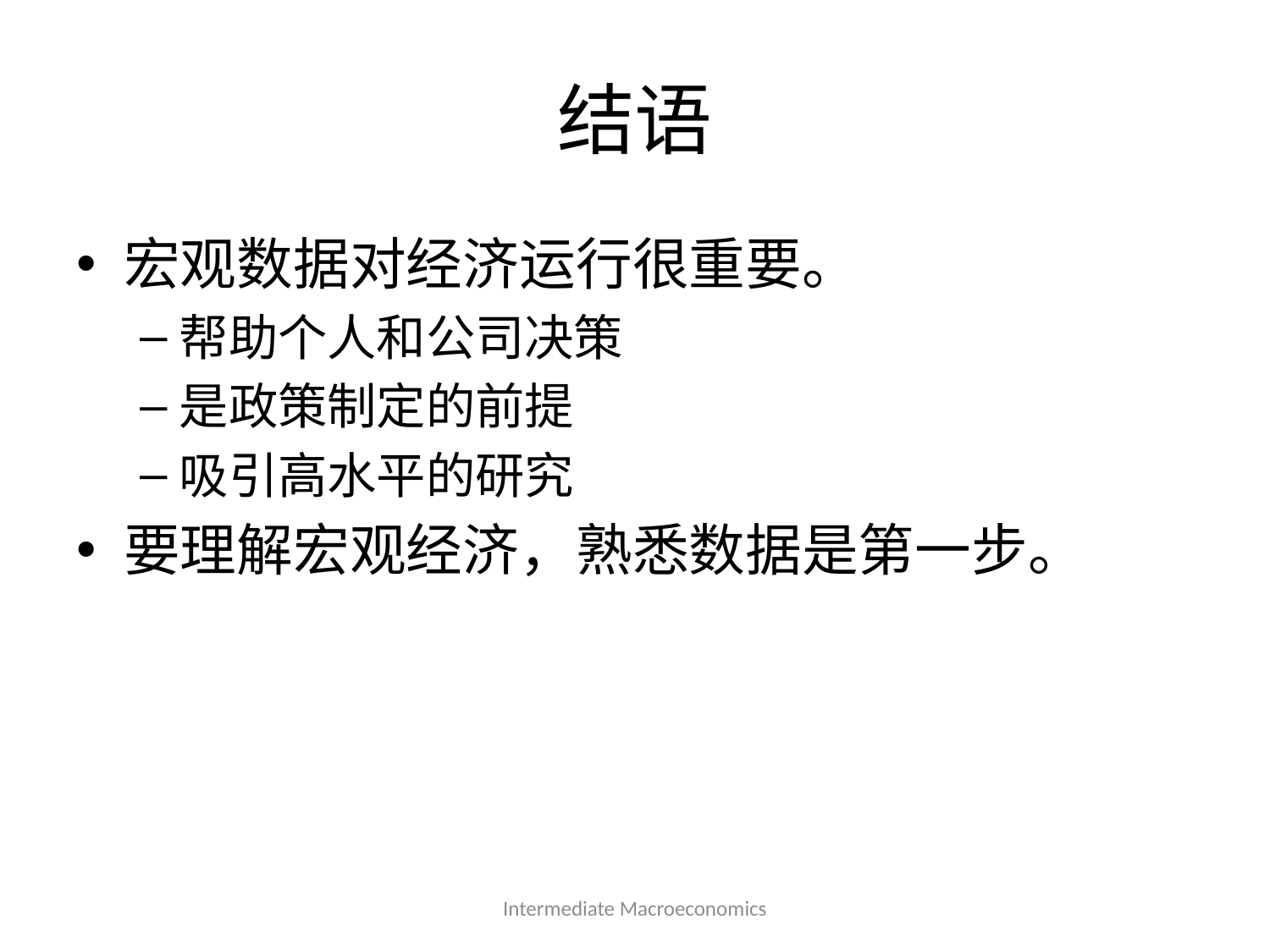

# 结语
宏观数据对经济运行很重要。
帮助个人和公司决策
是政策制定的前提
吸引高水平的研究
要理解宏观经济，熟悉数据是第一步。

Intermediate Macroeconomics